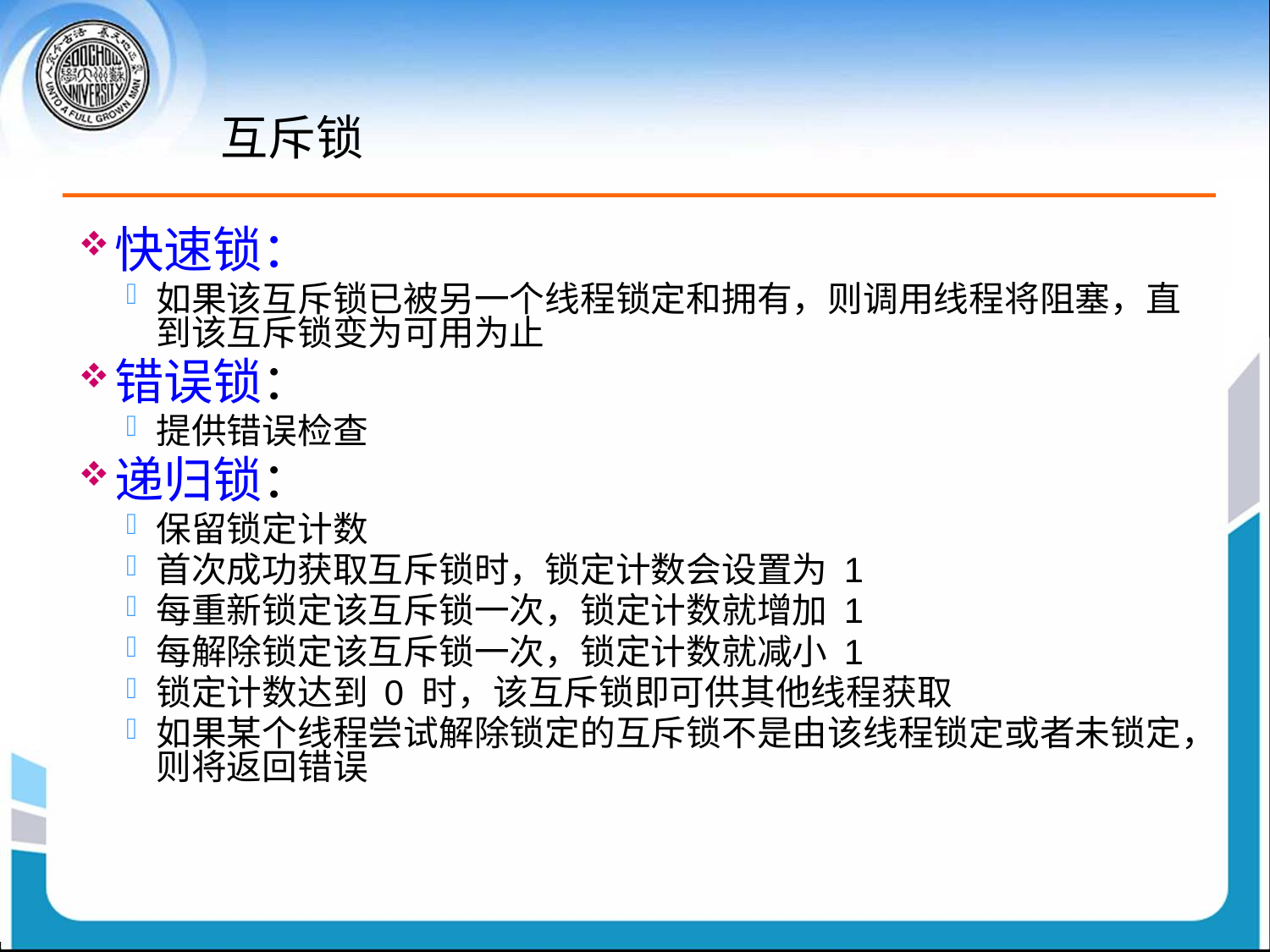

# 互斥锁
快速锁：
如果该互斥锁已被另一个线程锁定和拥有，则调用线程将阻塞，直到该互斥锁变为可用为止
错误锁：
提供错误检查
递归锁：
保留锁定计数
首次成功获取互斥锁时，锁定计数会设置为 1
每重新锁定该互斥锁一次，锁定计数就增加 1
每解除锁定该互斥锁一次，锁定计数就减小 1
锁定计数达到 0 时，该互斥锁即可供其他线程获取
如果某个线程尝试解除锁定的互斥锁不是由该线程锁定或者未锁定，则将返回错误